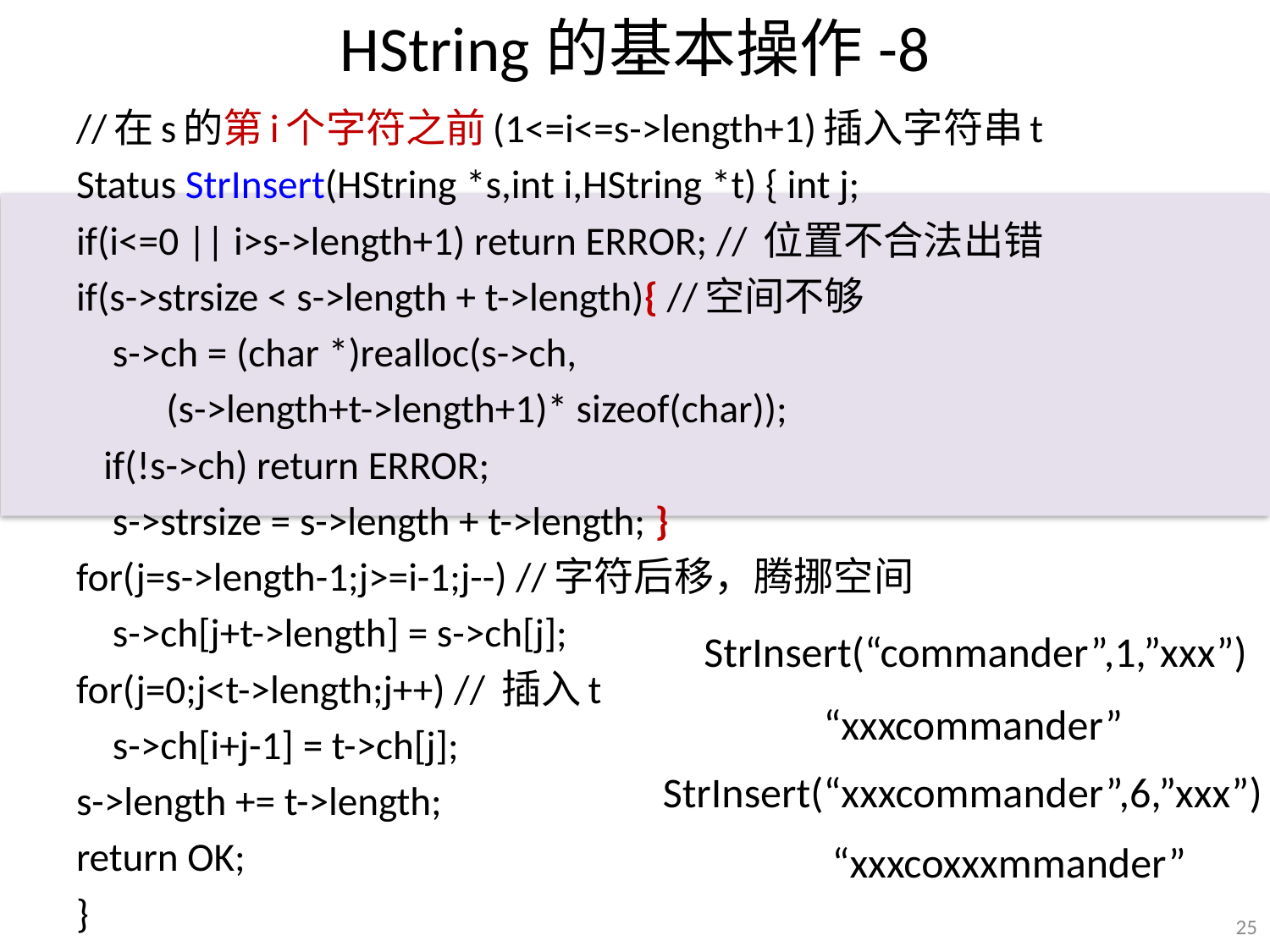

# HString的基本操作-8
//在s的第i个字符之前(1<=i<=s->length+1)插入字符串t
Status StrInsert(HString *s,int i,HString *t) { int j;
if(i<=0 || i>s->length+1) return ERROR; // 位置不合法出错
if(s->strsize < s->length + t->length){ //空间不够
    s->ch = (char *)realloc(s->ch,
			(s->length+t->length+1)* sizeof(char));
   if(!s->ch) return ERROR;
    s->strsize = s->length + t->length; }
for(j=s->length-1;j>=i-1;j--) //字符后移，腾挪空间
    s->ch[j+t->length] = s->ch[j];
for(j=0;j<t->length;j++) // 插入t
    s->ch[i+j-1] = t->ch[j];
s->length += t->length;
return OK;
}

StrInsert(“commander”,1,”xxx”)
“xxxcommander”
StrInsert(“xxxcommander”,6,”xxx”)
“xxxcoxxxmmander”

25